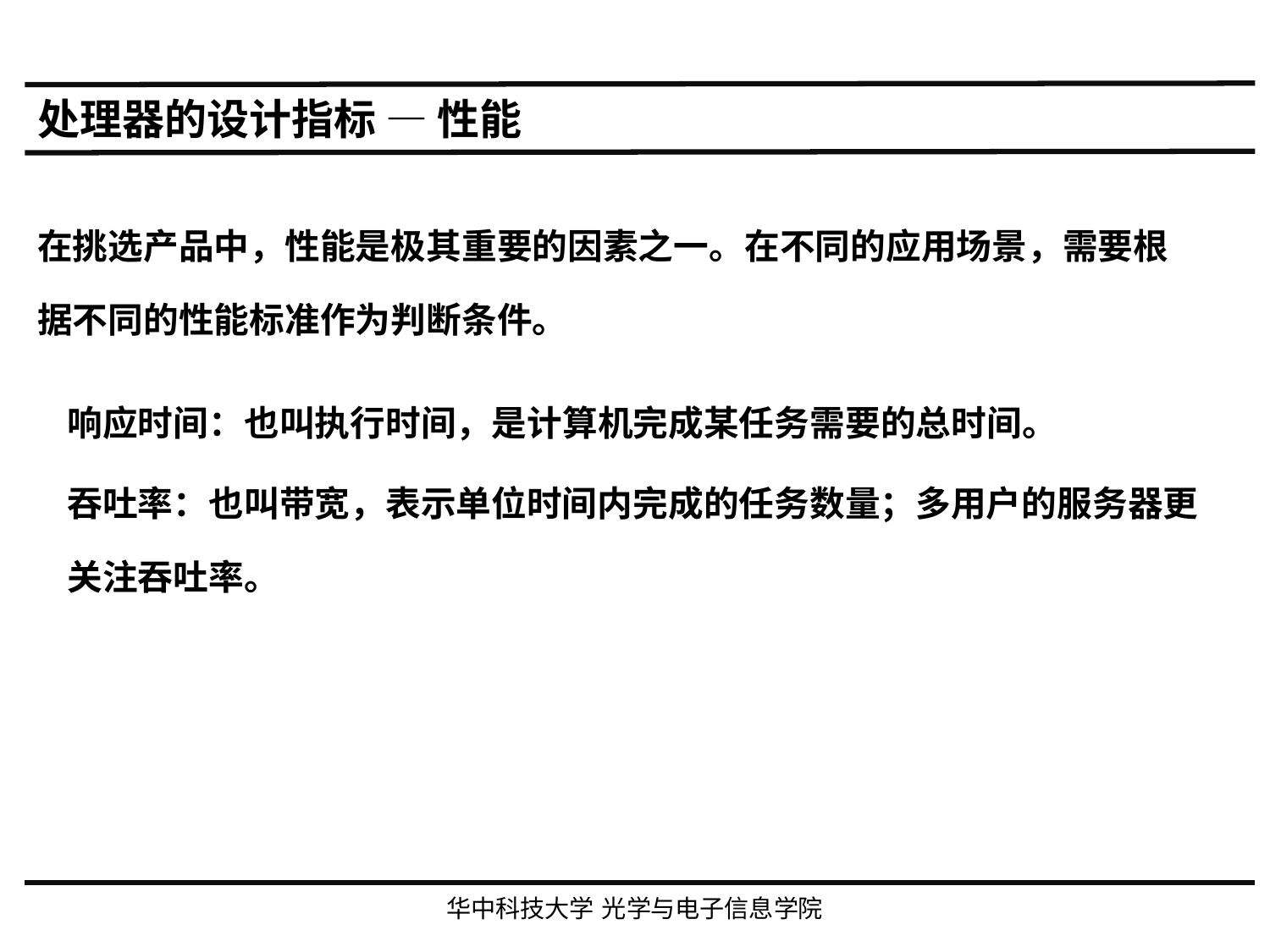

处理器的设计指标 — 性能
在挑选产品中，性能是极其重要的因素之一。在不同的应用场景，需要根据不同的性能标准作为判断条件。
响应时间：也叫执行时间，是计算机完成某任务需要的总时间。
吞吐率：也叫带宽，表示单位时间内完成的任务数量；多用户的服务器更关注吞吐率。
华中科技大学 光学与电子信息学院